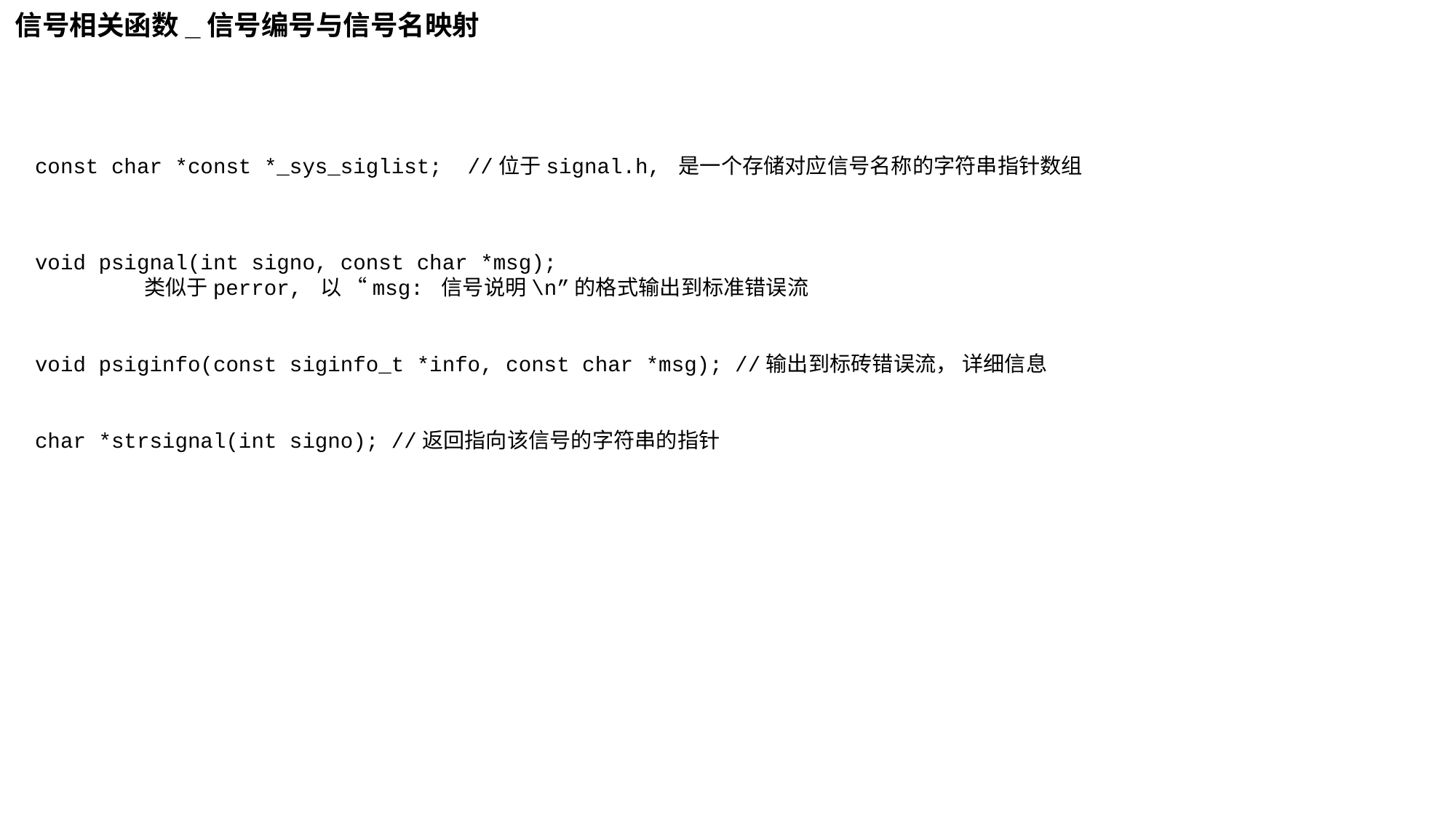

信号相关函数_信号编号与信号名映射
const char *const *_sys_siglist;  //位于signal.h, 是一个存储对应信号名称的字符串指针数组
void psignal(int signo, const char *msg);
	类似于perror, 以 “msg: 信号说明\n”的格式输出到标准错误流

void psiginfo(const siginfo_t *info, const char *msg); //输出到标砖错误流， 详细信息

char *strsignal(int signo); //返回指向该信号的字符串的指针